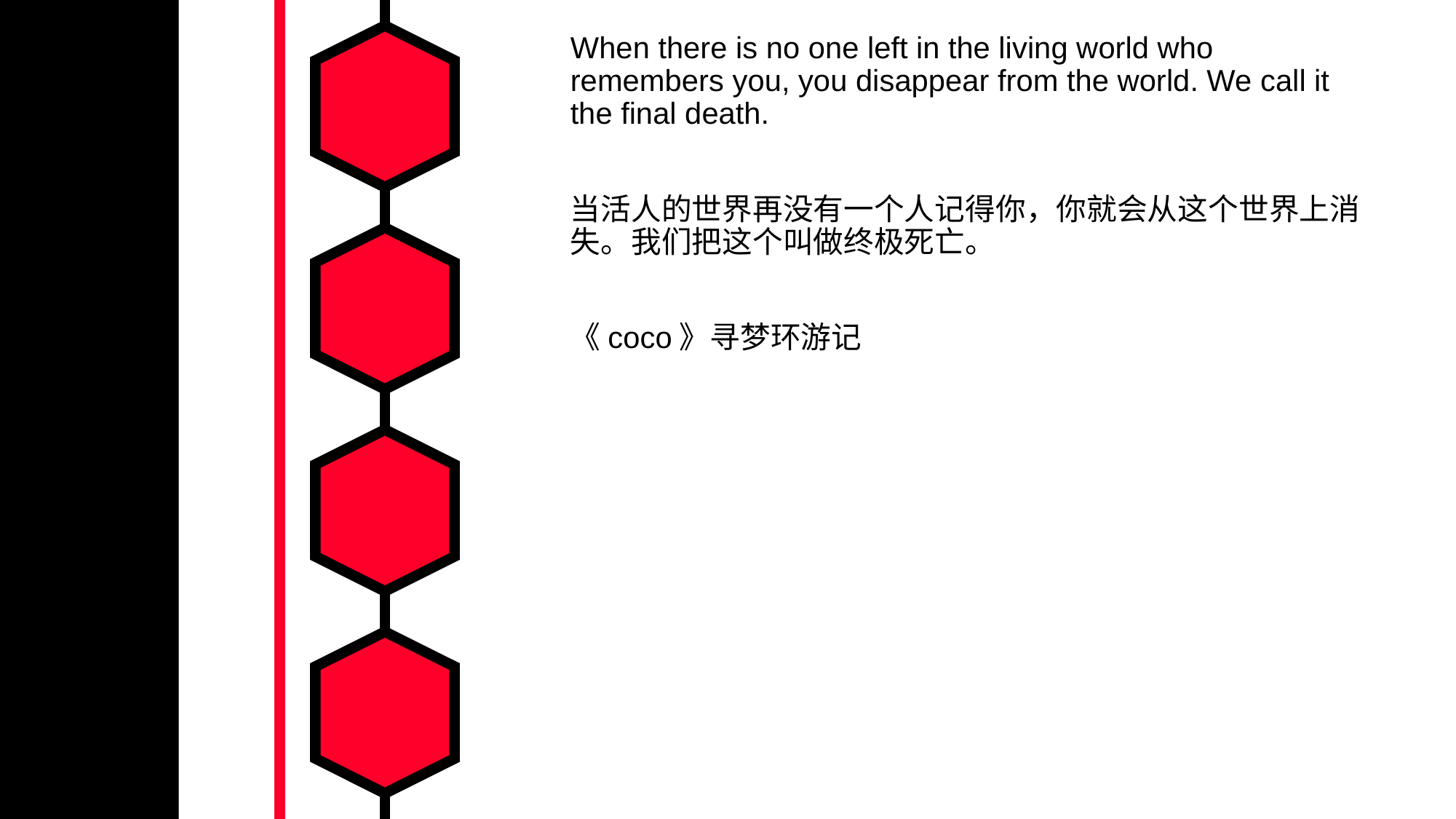

#
When there is no one left in the living world who remembers you, you disappear from the world. We call it the final death.

当活人的世界再没有一个人记得你，你就会从这个世界上消失。我们把这个叫做终极死亡。

《coco》寻梦环游记